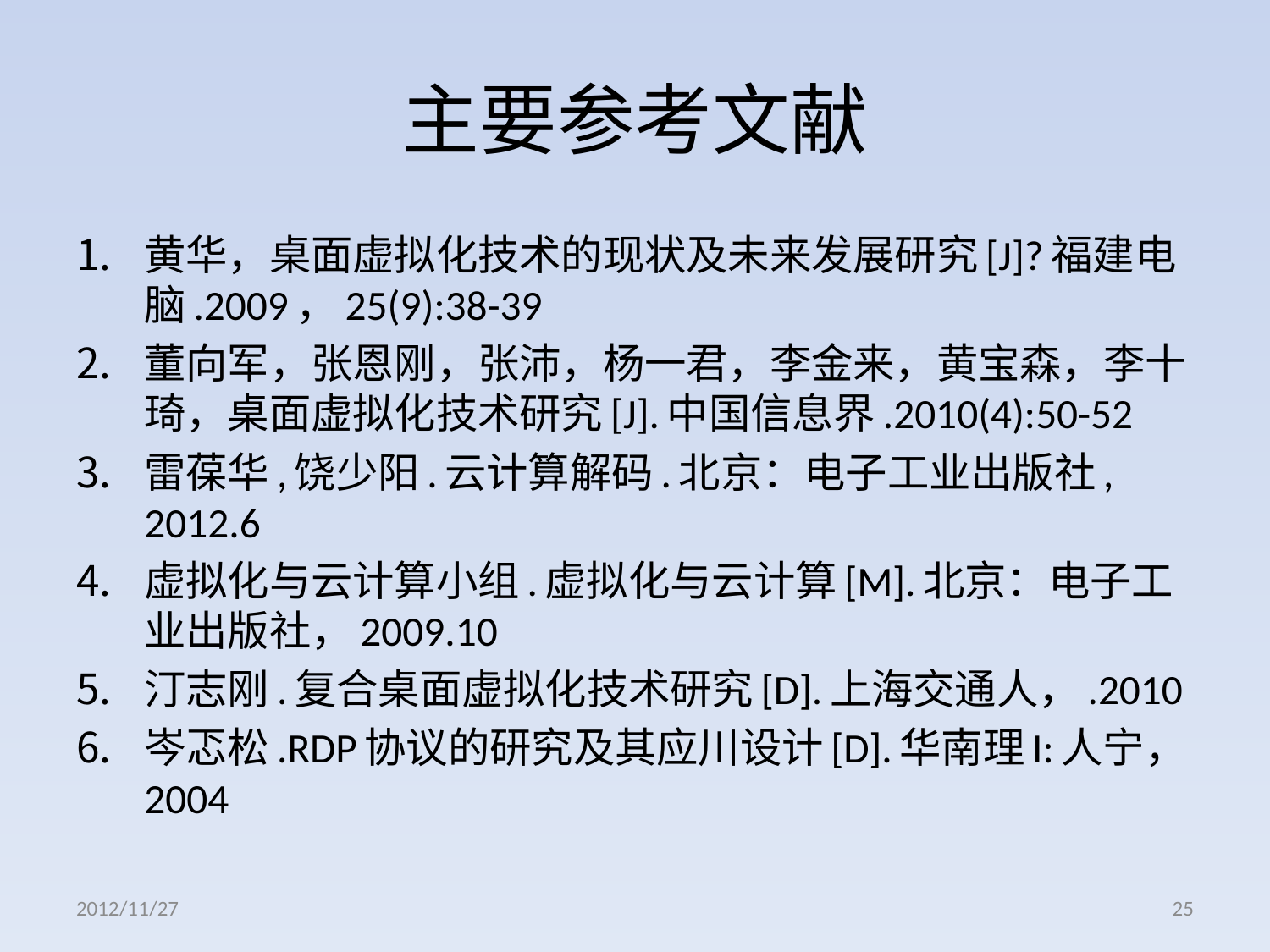

# 主要参考文献
黄华，桌面虚拟化技术的现状及未来发展研究[J]?福建电脑.2009，25(9):38-39
董向军，张恩刚，张沛，杨一君，李金来，黄宝森，李十琦，桌面虚拟化技术研究[J].中国信息界.2010(4):50-52
雷葆华,饶少阳.云计算解码.北京：电子工业出版社, 2012.6
虚拟化与云计算小组.虚拟化与云计算[M].北京：电子工业出版社，2009.10
汀志刚.复合桌面虚拟化技术研究[D].上海交通人，.2010
岑忑松.RDP协议的研究及其应川设计[D].华南理I:人宁，2004
2012/11/27
25